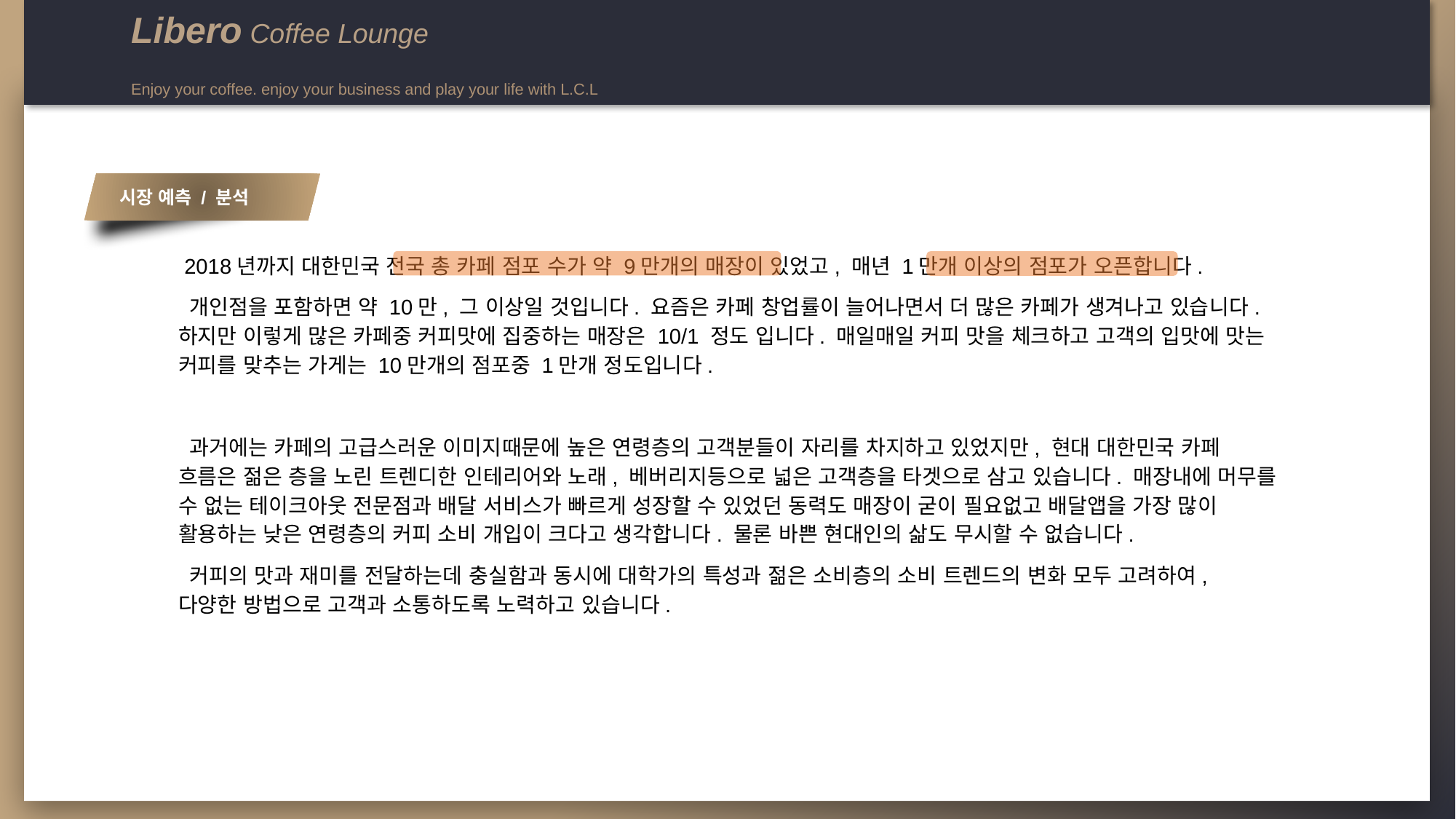

Libero Coffee Lounge
Enjoy your coffee. enjoy your business and play your life with L.C.L

시장 예측 / 분석

 2018년까지 대한민국 전국 총 카페 점포 수가 약 9만개의 매장이 있었고, 매년 1만개 이상의 점포가 오픈합니다.
 개인점을 포함하면 약 10만, 그 이상일 것입니다. 요즘은 카페 창업률이 늘어나면서 더 많은 카페가 생겨나고 있습니다. 하지만 이렇게 많은 카페중 커피맛에 집중하는 매장은 10/1 정도 입니다. 매일매일 커피 맛을 체크하고 고객의 입맛에 맛는 커피를 맞추는 가게는 10만개의 점포중 1만개 정도입니다.

 과거에는 카페의 고급스러운 이미지때문에 높은 연령층의 고객분들이 자리를 차지하고 있었지만, 현대 대한민국 카페 흐름은 젊은 층을 노린 트렌디한 인테리어와 노래, 베버리지등으로 넓은 고객층을 타겟으로 삼고 있습니다. 매장내에 머무를 수 없는 테이크아웃 전문점과 배달 서비스가 빠르게 성장할 수 있었던 동력도 매장이 굳이 필요없고 배달앱을 가장 많이 활용하는 낮은 연령층의 커피 소비 개입이 크다고 생각합니다. 물론 바쁜 현대인의 삶도 무시할 수 없습니다.
 커피의 맛과 재미를 전달하는데 충실함과 동시에 대학가의 특성과 젊은 소비층의 소비 트렌드의 변화 모두 고려하여,  다양한 방법으로 고객과 소통하도록 노력하고 있습니다.